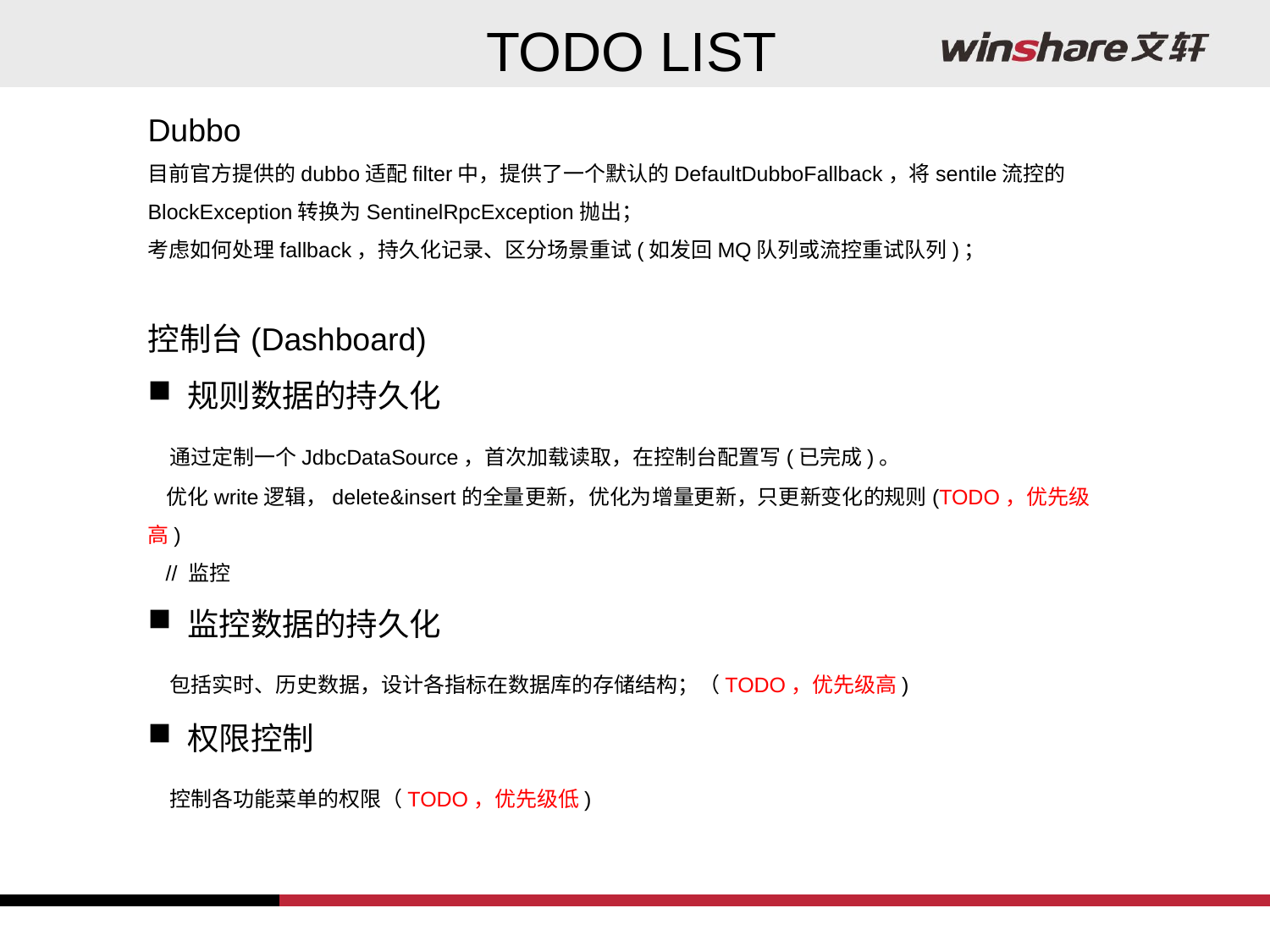

# TODO LIST
Dubbo
目前官方提供的dubbo适配filter中，提供了一个默认的DefaultDubboFallback，将sentile流控的BlockException转换为SentinelRpcException抛出；
考虑如何处理fallback，持久化记录、区分场景重试(如发回MQ队列或流控重试队列)；

控制台(Dashboard)
规则数据的持久化
  通过定制一个JdbcDataSource，首次加载读取，在控制台配置写(已完成)。
   优化write逻辑，delete&insert的全量更新，优化为增量更新，只更新变化的规则(TODO，优先级高)
   // 监控
监控数据的持久化
  包括实时、历史数据，设计各指标在数据库的存储结构；（TODO，优先级高)
权限控制
  控制各功能菜单的权限（TODO，优先级低)